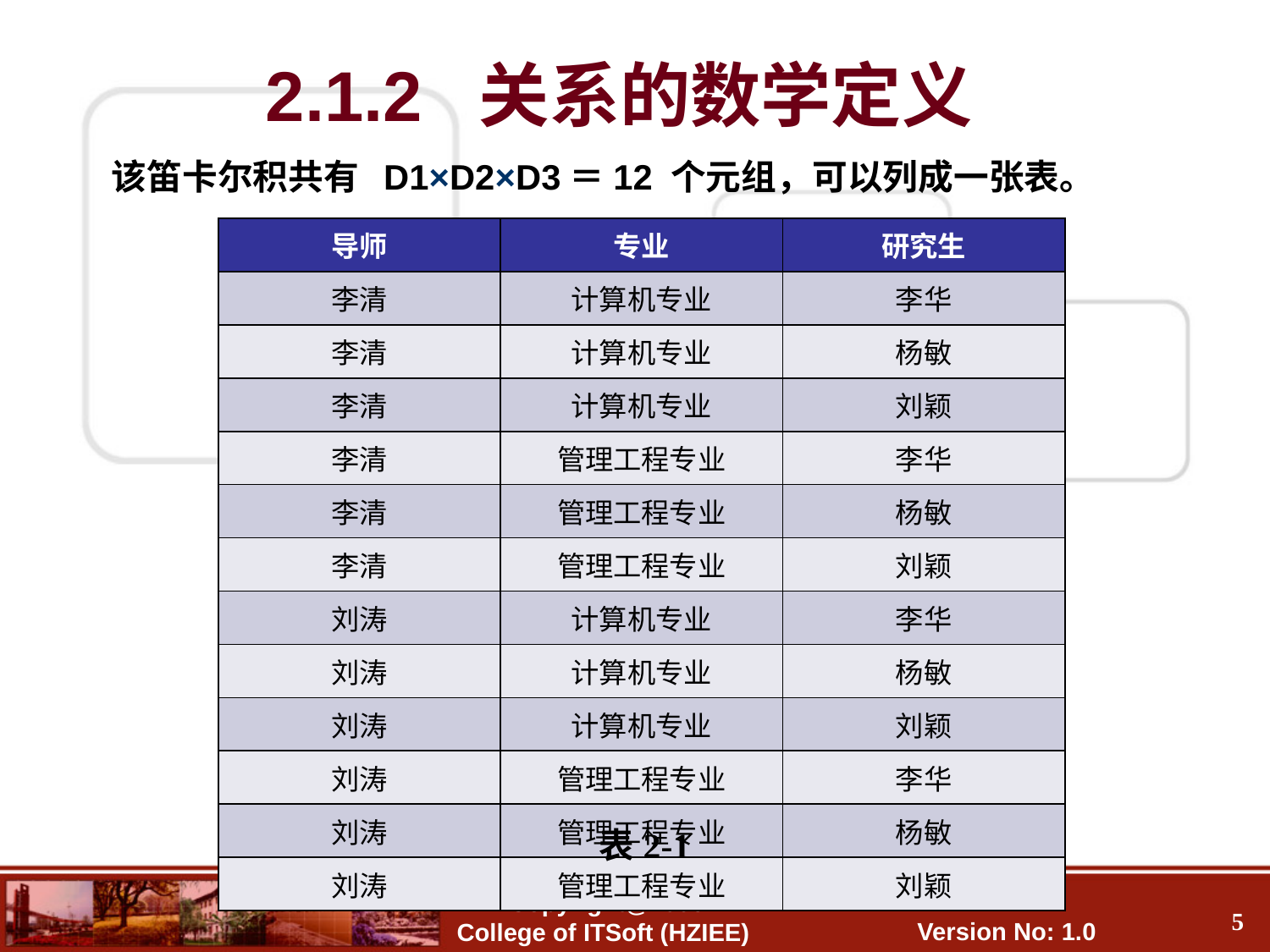

2.1.2  关系的数学定义
该笛卡尔积共有  D1×D2×D3＝12 个元组，可以列成一张表。

| 导师 | 专业 | 研究生 |
| --- | --- | --- |
| 李清 | 计算机专业 | 李华 |
| 李清 | 计算机专业 | 杨敏 |
| 李清 | 计算机专业 | 刘颖 |
| 李清 | 管理工程专业 | 李华 |
| 李清 | 管理工程专业 | 杨敏 |
| 李清 | 管理工程专业 | 刘颖 |
| 刘涛 | 计算机专业 | 李华 |
| 刘涛 | 计算机专业 | 杨敏 |
| 刘涛 | 计算机专业 | 刘颖 |
| 刘涛 | 管理工程专业 | 李华 |
| 刘涛 | 管理工程专业 | 杨敏 |
| 刘涛 | 管理工程专业 | 刘颖 |
表2-1